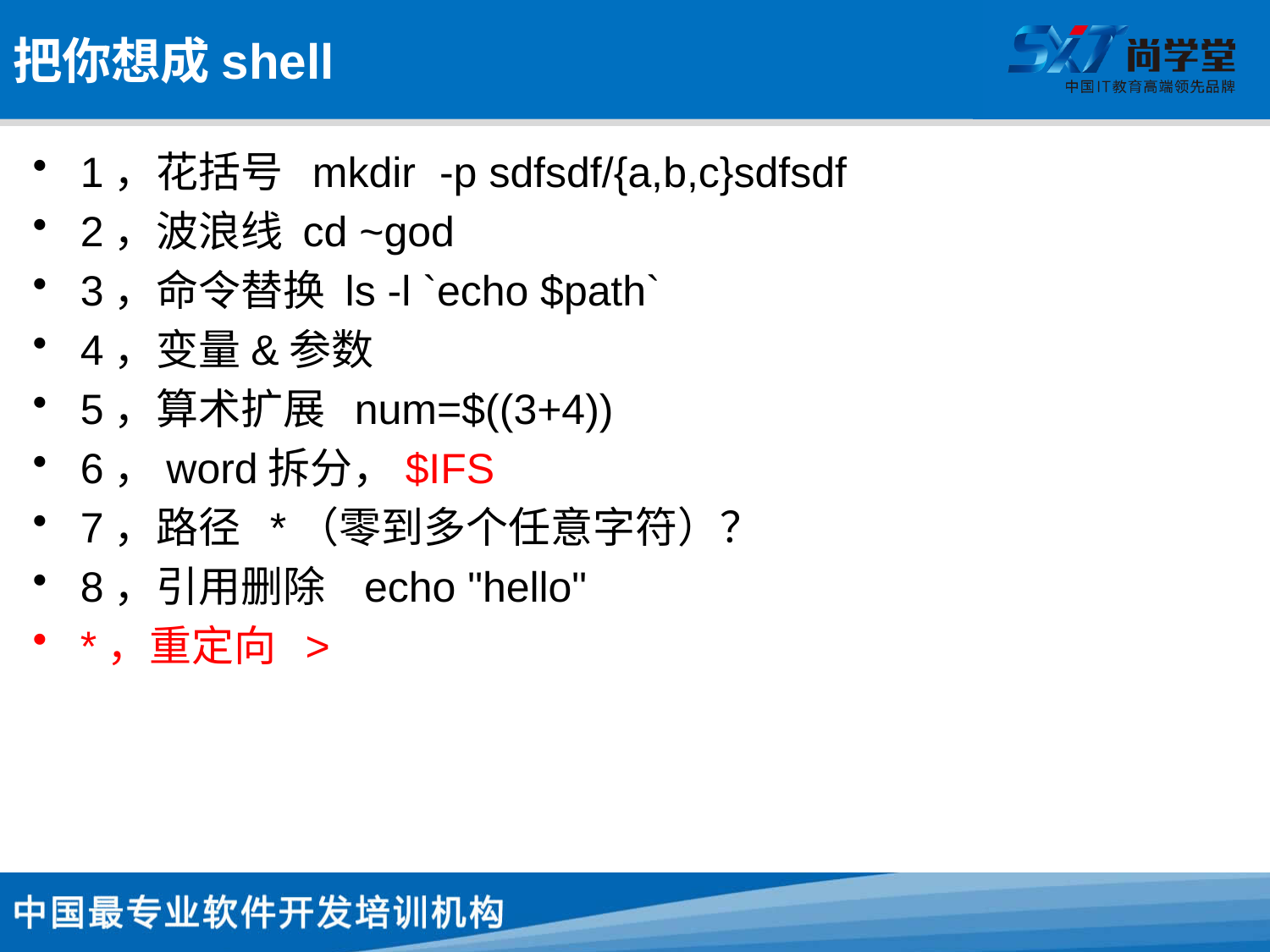

# 把你想成shell
1，花括号  mkdir  -p sdfsdf/{a,b,c}sdfsdf
2，波浪线 cd ~god
3，命令替换 ls -l `echo $path`
4，变量&参数
5，算术扩展  num=$((3+4))
6，word拆分，$IFS
7，路径  *（零到多个任意字符）？
8，引用删除   echo "hello"
*，重定向  >